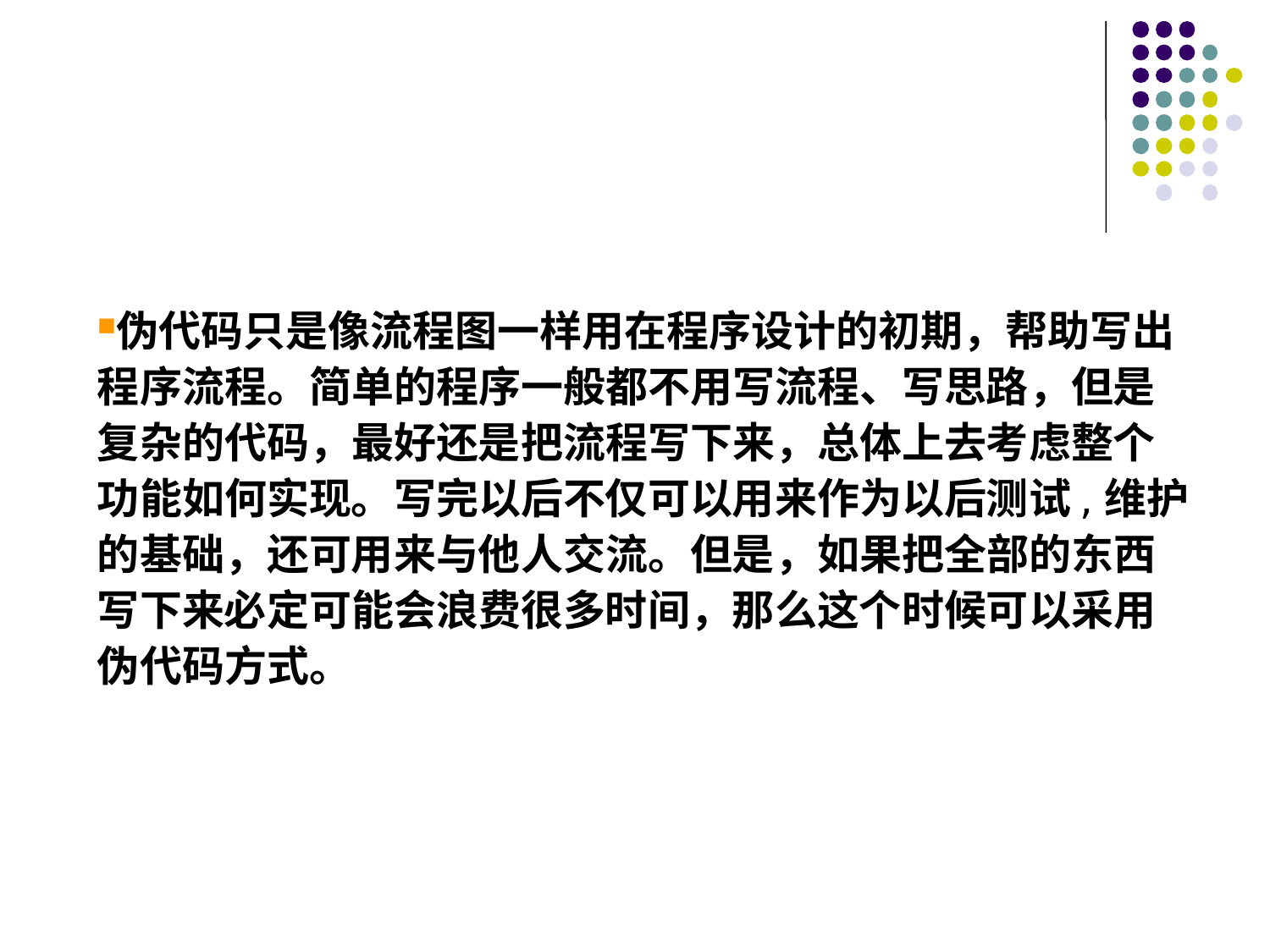

2.1.1 伪代码概念（续）
伪代码只是像流程图一样用在程序设计的初期，帮助写出程序流程。简单的程序一般都不用写流程、写思路，但是复杂的代码，最好还是把流程写下来，总体上去考虑整个功能如何实现。写完以后不仅可以用来作为以后测试,维护的基础，还可用来与他人交流。但是，如果把全部的东西写下来必定可能会浪费很多时间，那么这个时候可以采用伪代码方式。